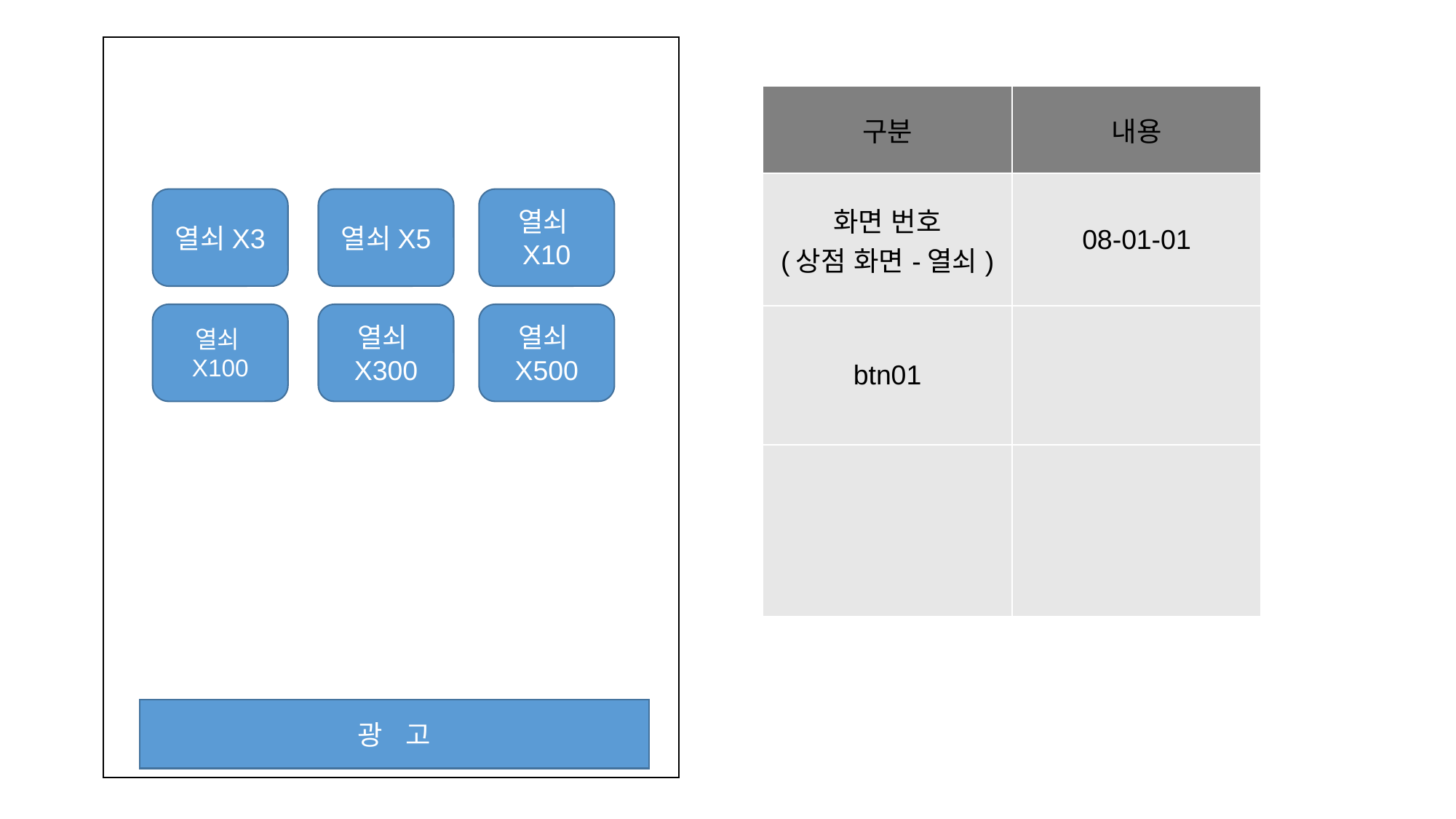

| 구분 | 내용 |
| --- | --- |
| 화면 번호 (상점 화면-열쇠) | 08-01-01 |
| btn01 |  |
|  |  |
열쇠X3
열쇠X5
열쇠X10
열쇠X100
열쇠X300
열쇠X500
광   고